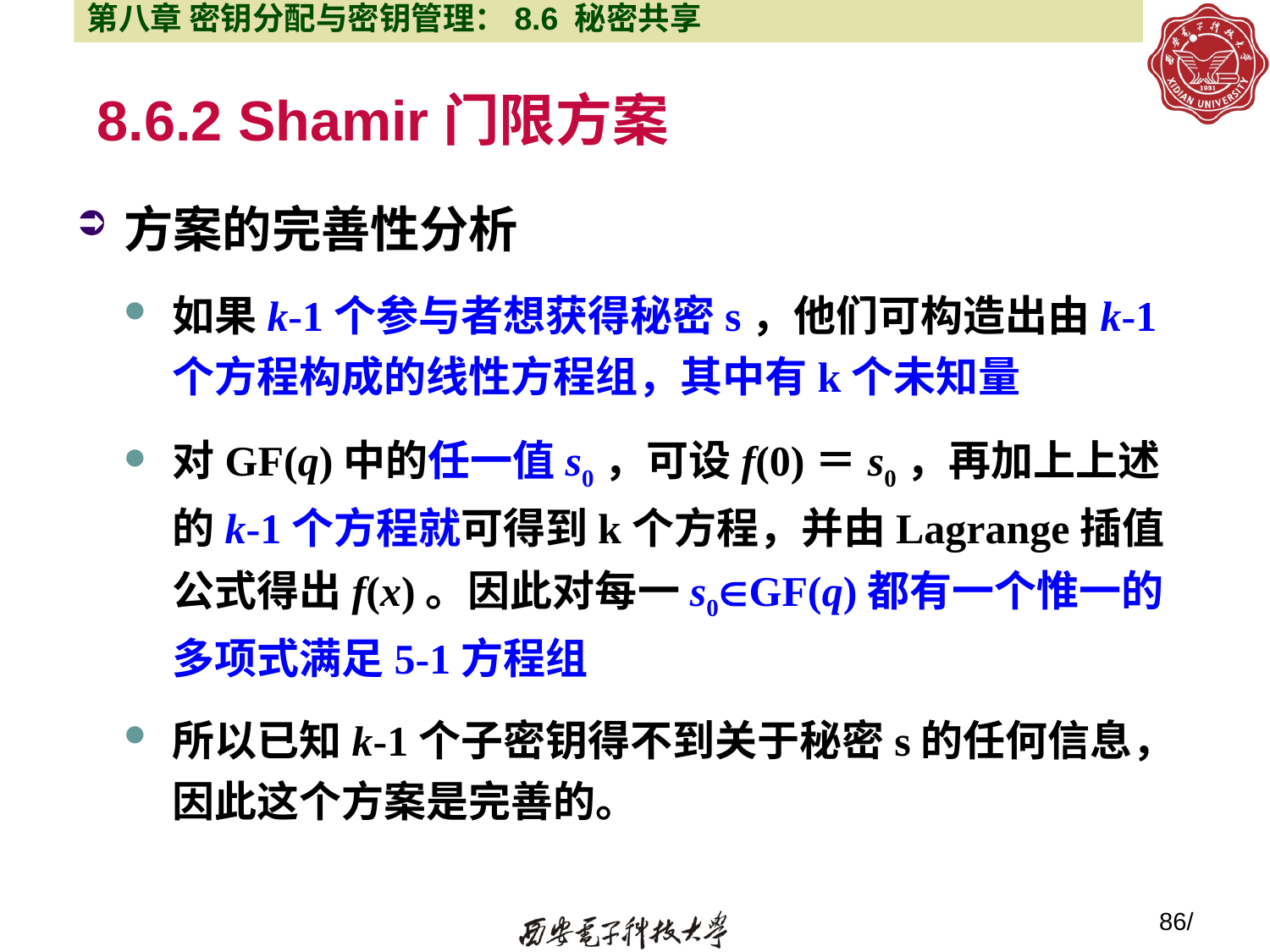

第八章 密钥分配与密钥管理：8.6 秘密共享
8.6.2 Shamir门限方案
方案的完善性分析
如果k-1个参与者想获得秘密s，他们可构造出由k-1个方程构成的线性方程组，其中有k个未知量
对GF(q)中的任一值s0，可设f(0)＝s0，再加上上述的k-1个方程就可得到k个方程，并由Lagrange插值公式得出f(x)。因此对每一s0∈GF(q)都有一个惟一的多项式满足5-1方程组
所以已知k-1个子密钥得不到关于秘密s的任何信息，因此这个方案是完善的。

86/